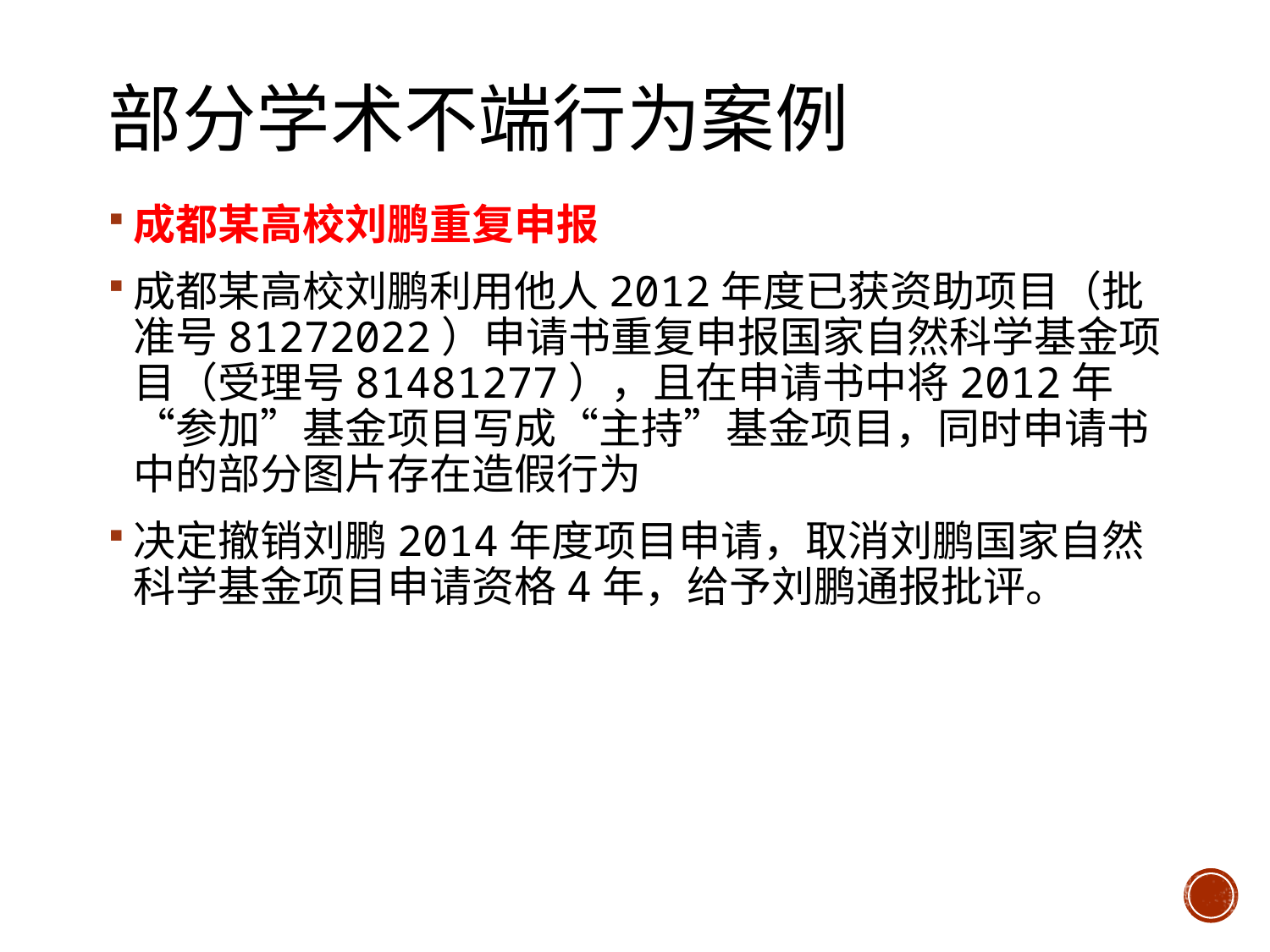

# 部分学术不端行为案例
成都某高校刘鹏重复申报
成都某高校刘鹏利用他人2012年度已获资助项目（批准号81272022）申请书重复申报国家自然科学基金项目（受理号81481277），且在申请书中将2012年“参加”基金项目写成“主持”基金项目，同时申请书中的部分图片存在造假行为
决定撤销刘鹏2014年度项目申请，取消刘鹏国家自然科学基金项目申请资格4年，给予刘鹏通报批评。